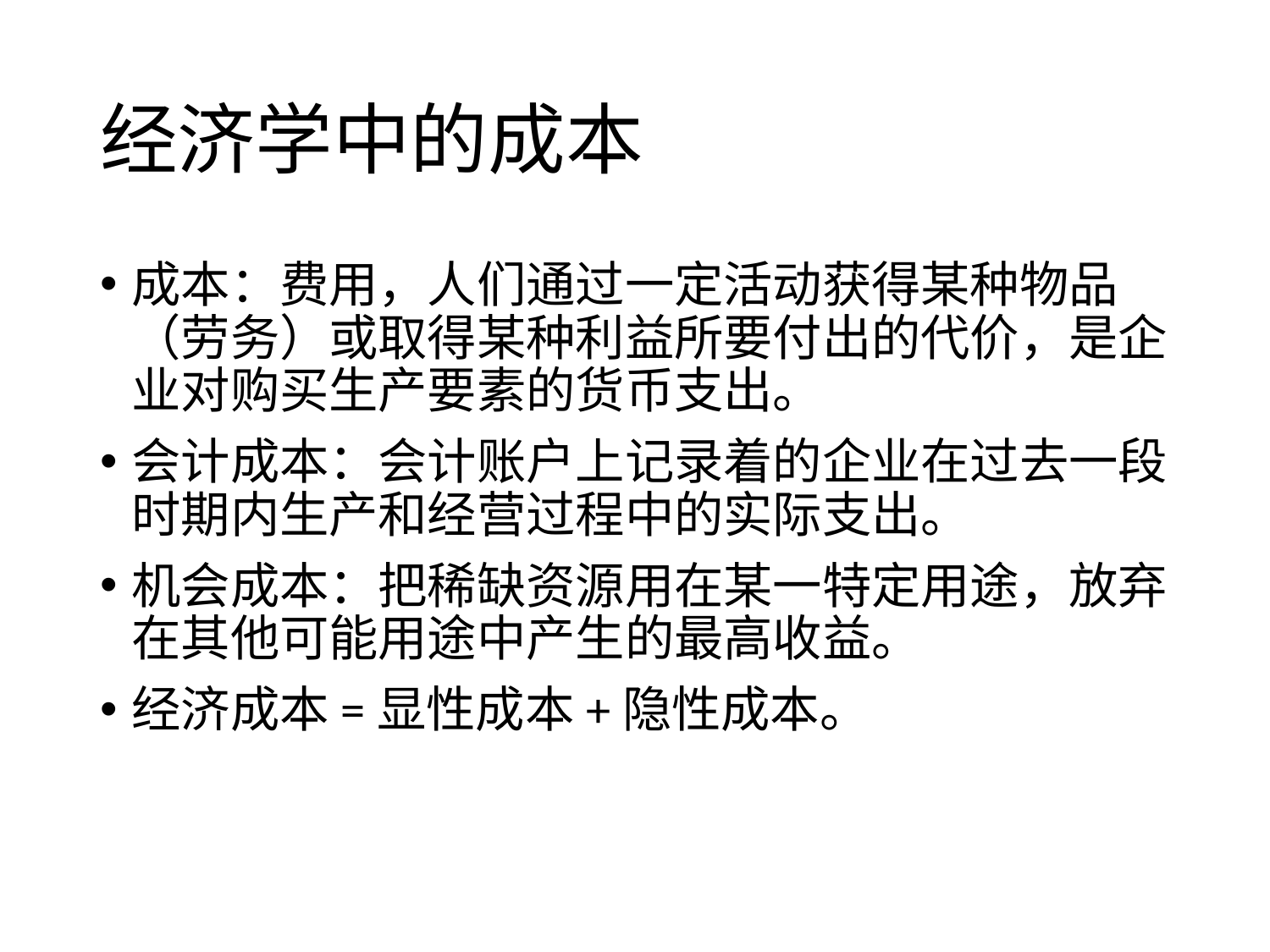

# 经济学中的成本
成本：费用，人们通过一定活动获得某种物品（劳务）或取得某种利益所要付出的代价，是企业对购买生产要素的货币支出。
会计成本：会计账户上记录着的企业在过去一段时期内生产和经营过程中的实际支出。
机会成本：把稀缺资源用在某一特定用途，放弃在其他可能用途中产生的最高收益。
经济成本=显性成本+隐性成本。